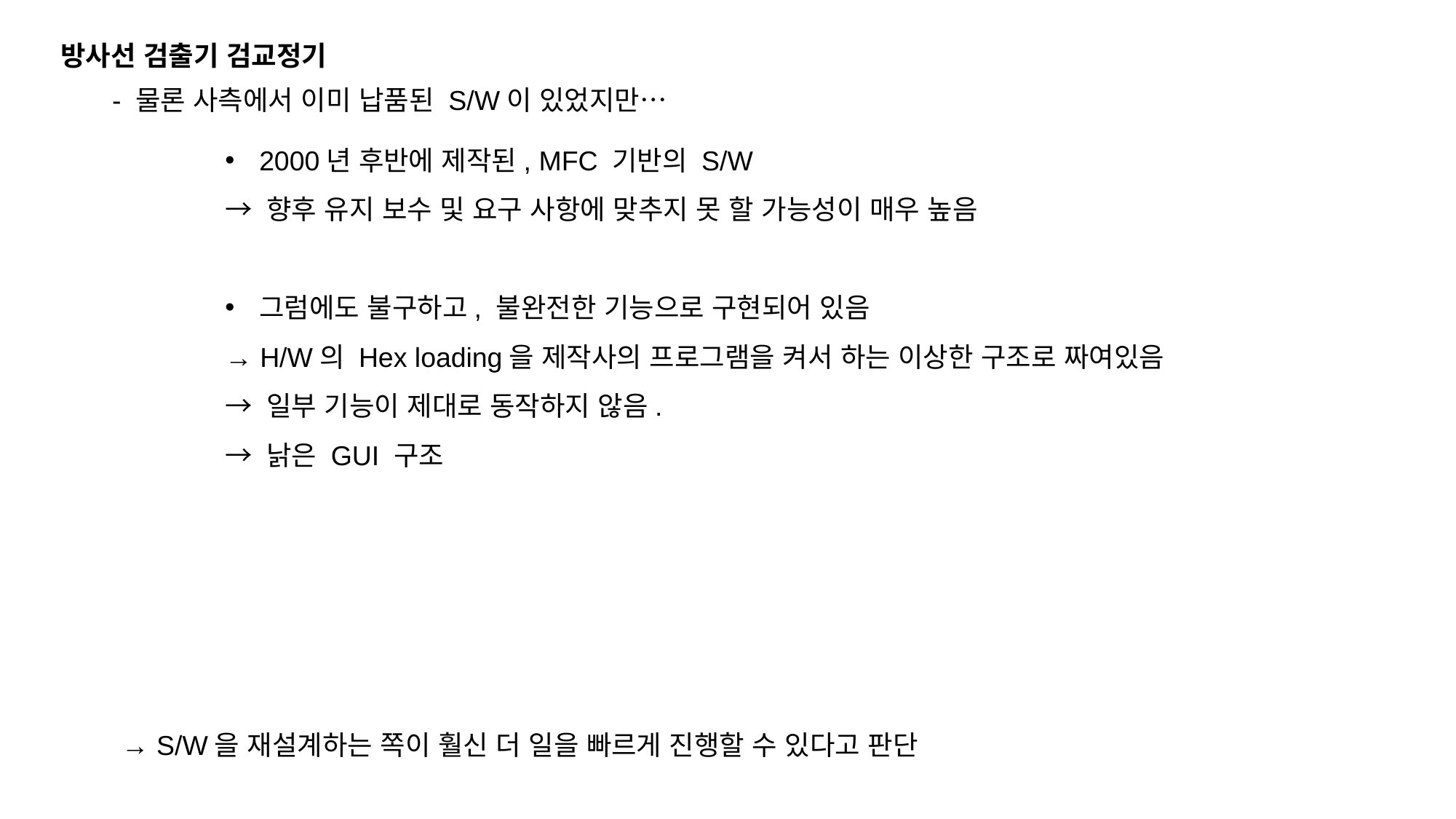

방사선 검출기 검교정기
- 물론 사측에서 이미 납품된 S/W이 있었지만…
2000년 후반에 제작된, MFC 기반의 S/W
→ 향후 유지 보수 및 요구 사항에 맞추지 못 할 가능성이 매우 높음

그럼에도 불구하고, 불완전한 기능으로 구현되어 있음
→ H/W의 Hex loading을 제작사의 프로그램을 켜서 하는 이상한 구조로 짜여있음
→ 일부 기능이 제대로 동작하지 않음.
→ 낡은 GUI 구조
→ S/W을 재설계하는 쪽이 훨신 더 일을 빠르게 진행할 수 있다고 판단